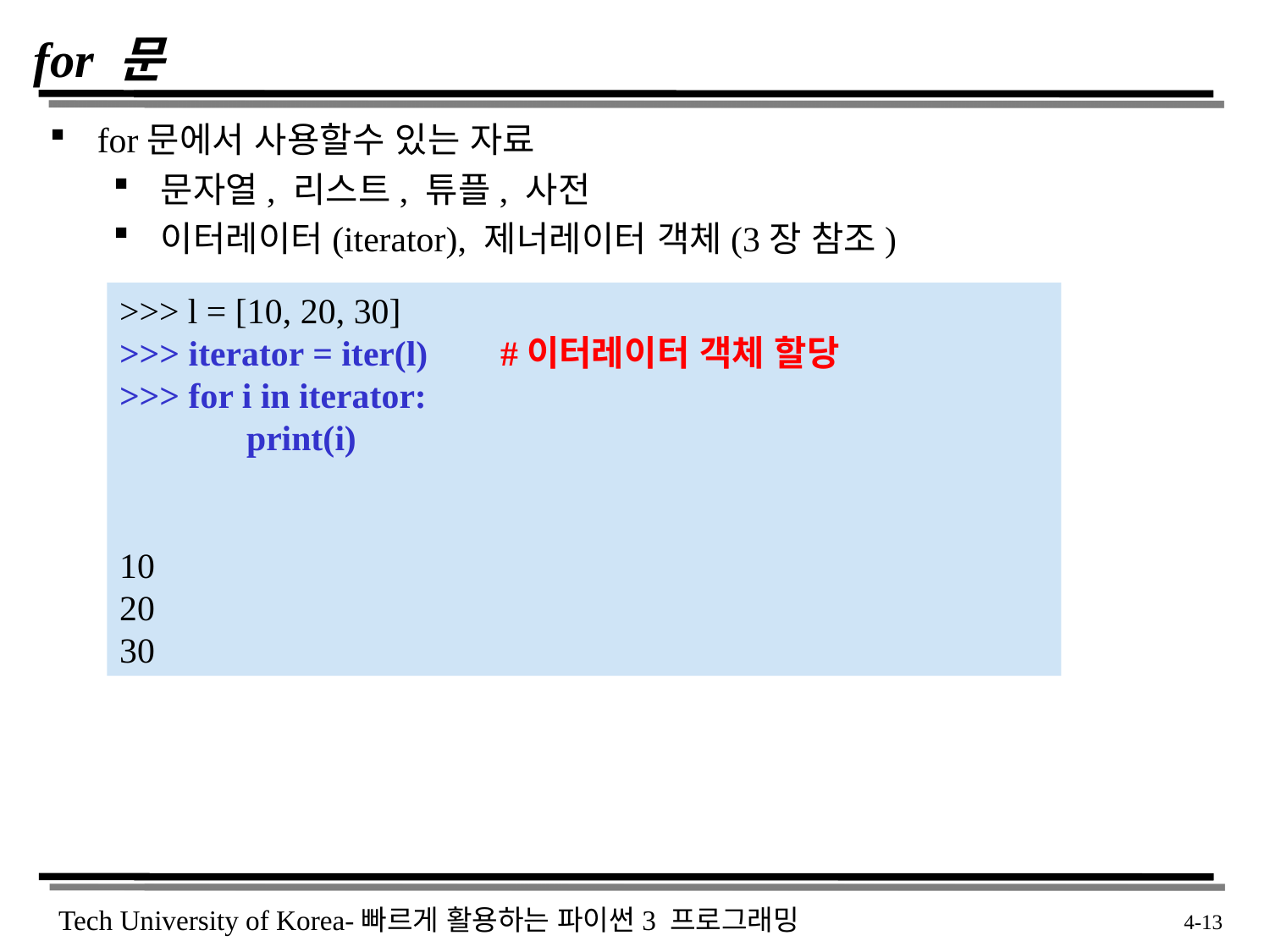

# for 문
for문에서 사용할수 있는 자료
문자열, 리스트, 튜플, 사전
이터레이터(iterator), 제너레이터 객체(3장 참조)

>>> l = [10, 20, 30]
>>> iterator = iter(l)	#이터레이터 객체 할당
>>> for i in iterator:
	print(i)

10
20
30
 4-13